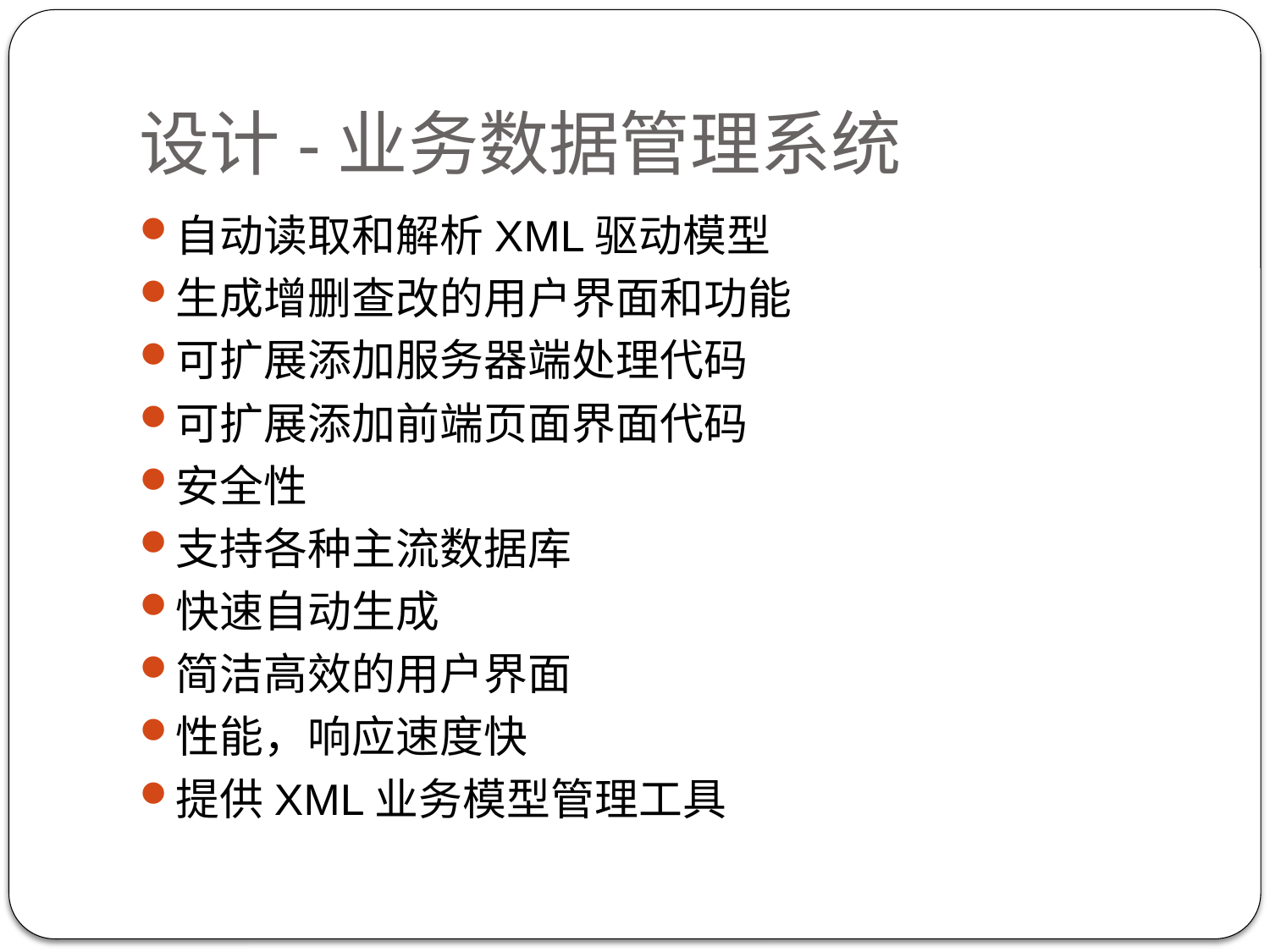

# 设计-业务数据管理系统
自动读取和解析XML驱动模型
生成增删查改的用户界面和功能
可扩展添加服务器端处理代码
可扩展添加前端页面界面代码
安全性
支持各种主流数据库
快速自动生成
简洁高效的用户界面
性能，响应速度快
提供XML业务模型管理工具